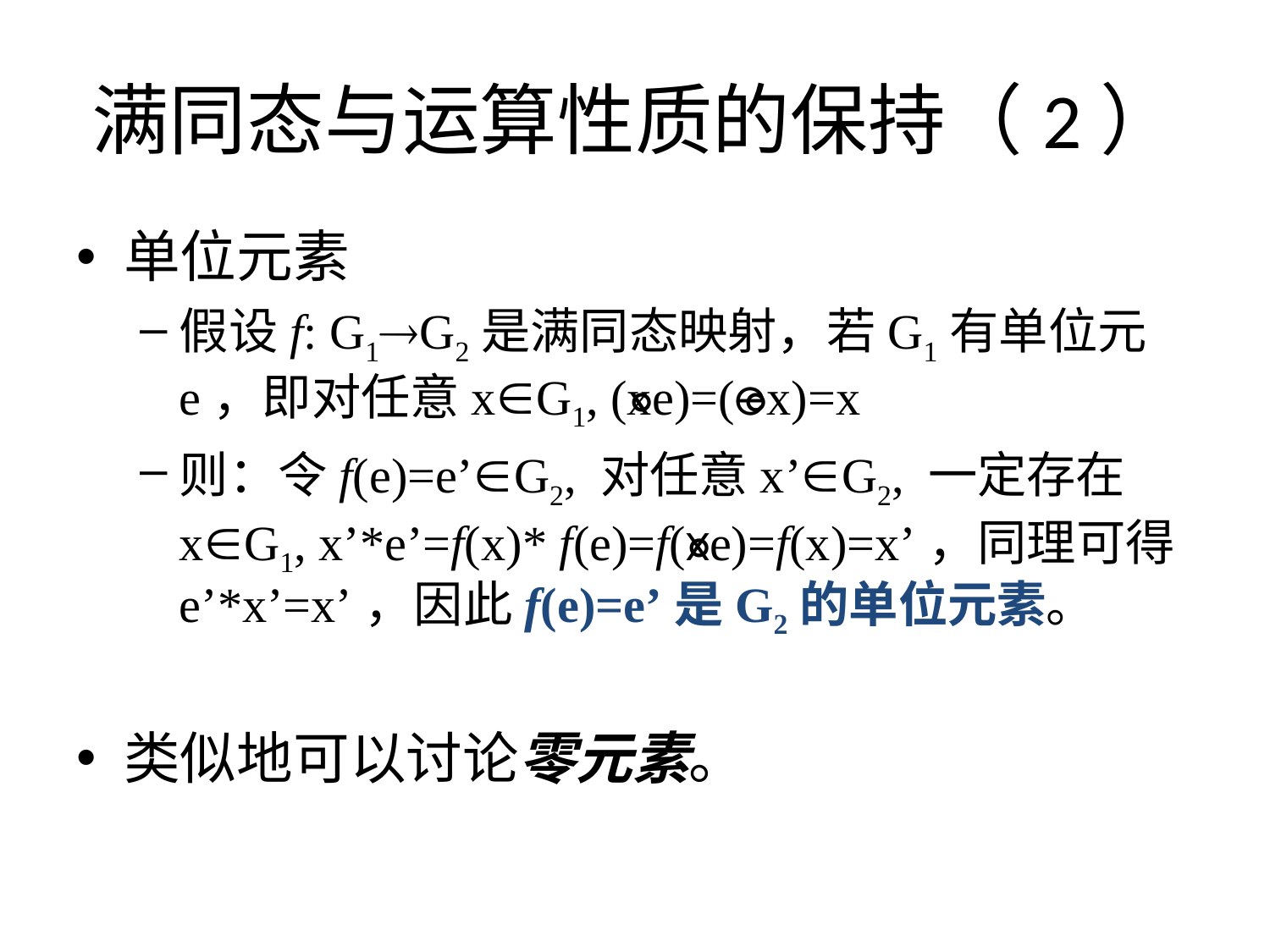

# 满同态与运算性质的保持（2）
单位元素
假设f: G1→G2是满同态映射，若G1有单位元e，即对任意x∈G1, (x⃘e)=(e⃘x)=x
则：令f(e)=e’∈G2, 对任意x’∈G2, 一定存在x∈G1, x’*e’=f(x)* f(e)=f(x⃘e)=f(x)=x’，同理可得e’*x’=x’，因此f(e)=e’是G2的单位元素。

类似地可以讨论零元素。